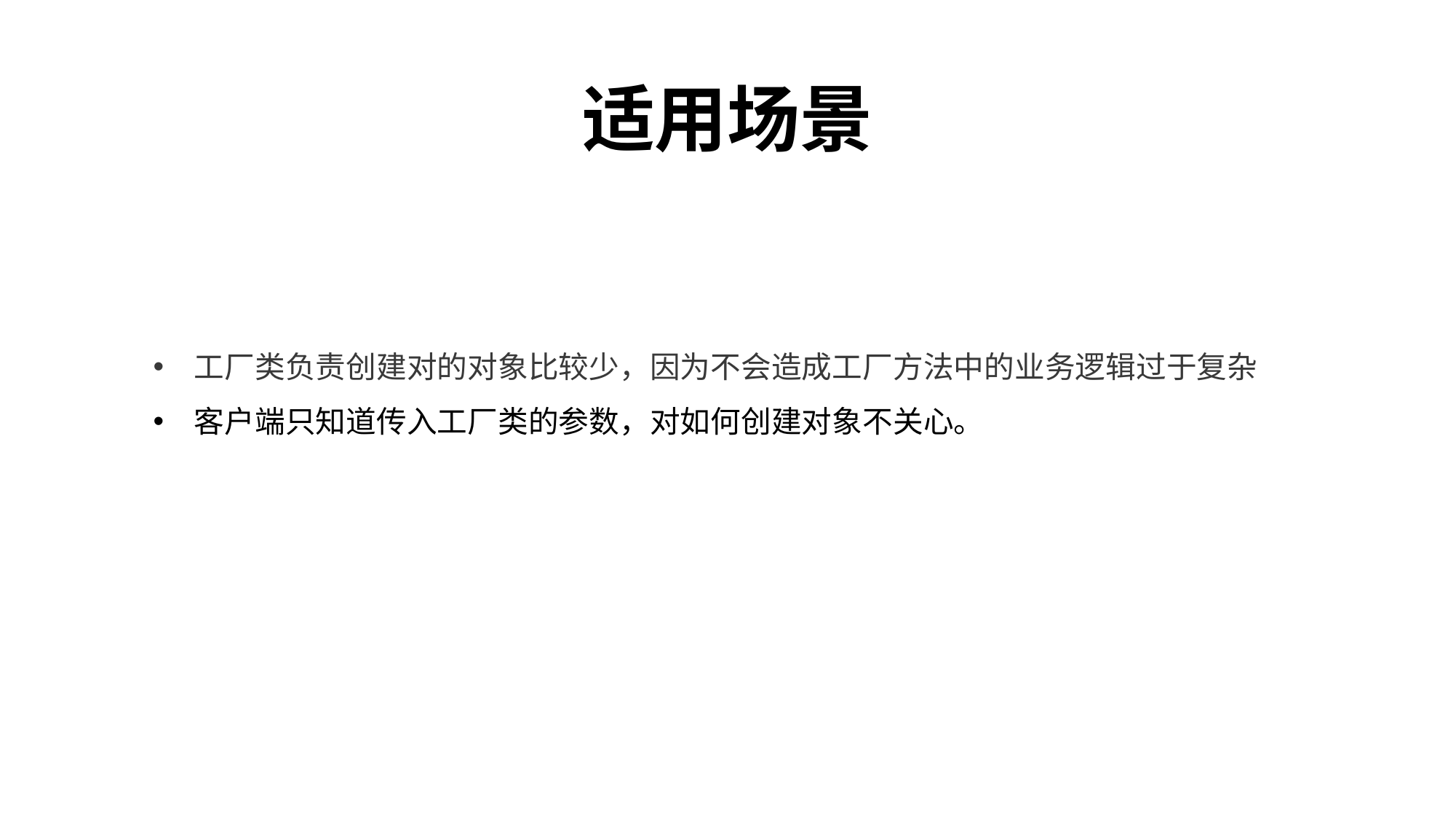

# 适用场景
工厂类负责创建对的对象比较少，因为不会造成工厂方法中的业务逻辑过于复杂
客户端只知道传入工厂类的参数，对如何创建对象不关心。